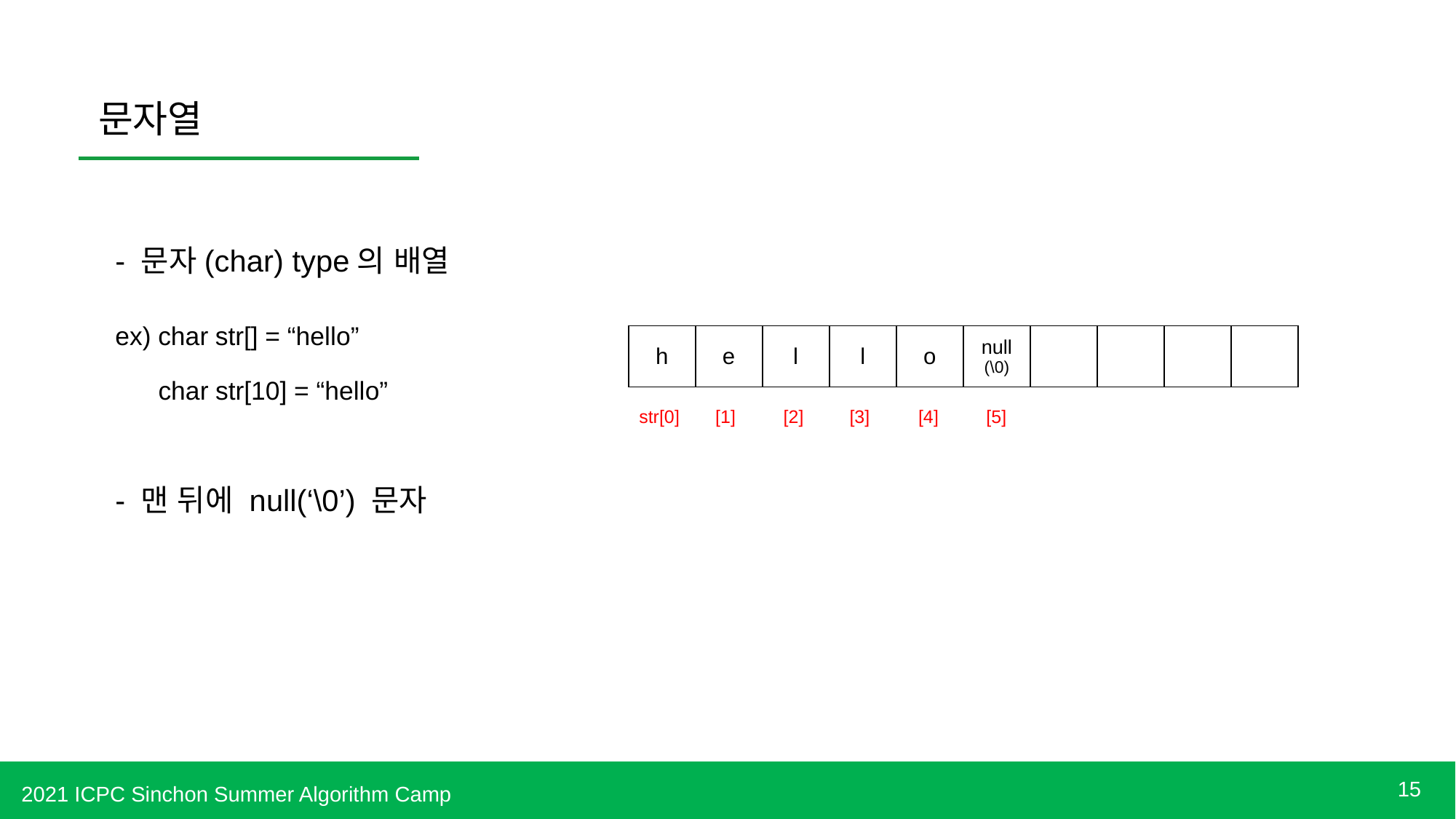

문자열
- 문자(char) type의 배열
ex) char str[] = “hello”
| h | e | l | l | o | null (\0) |  |  |  |  |
| --- | --- | --- | --- | --- | --- | --- | --- | --- | --- |
char str[10] = “hello”
str[0]
[1]
[2]
[3]
[4]
[5]
- 맨 뒤에 null(‘\0’) 문자

15
2021 ICPC Sinchon Summer Algorithm Camp